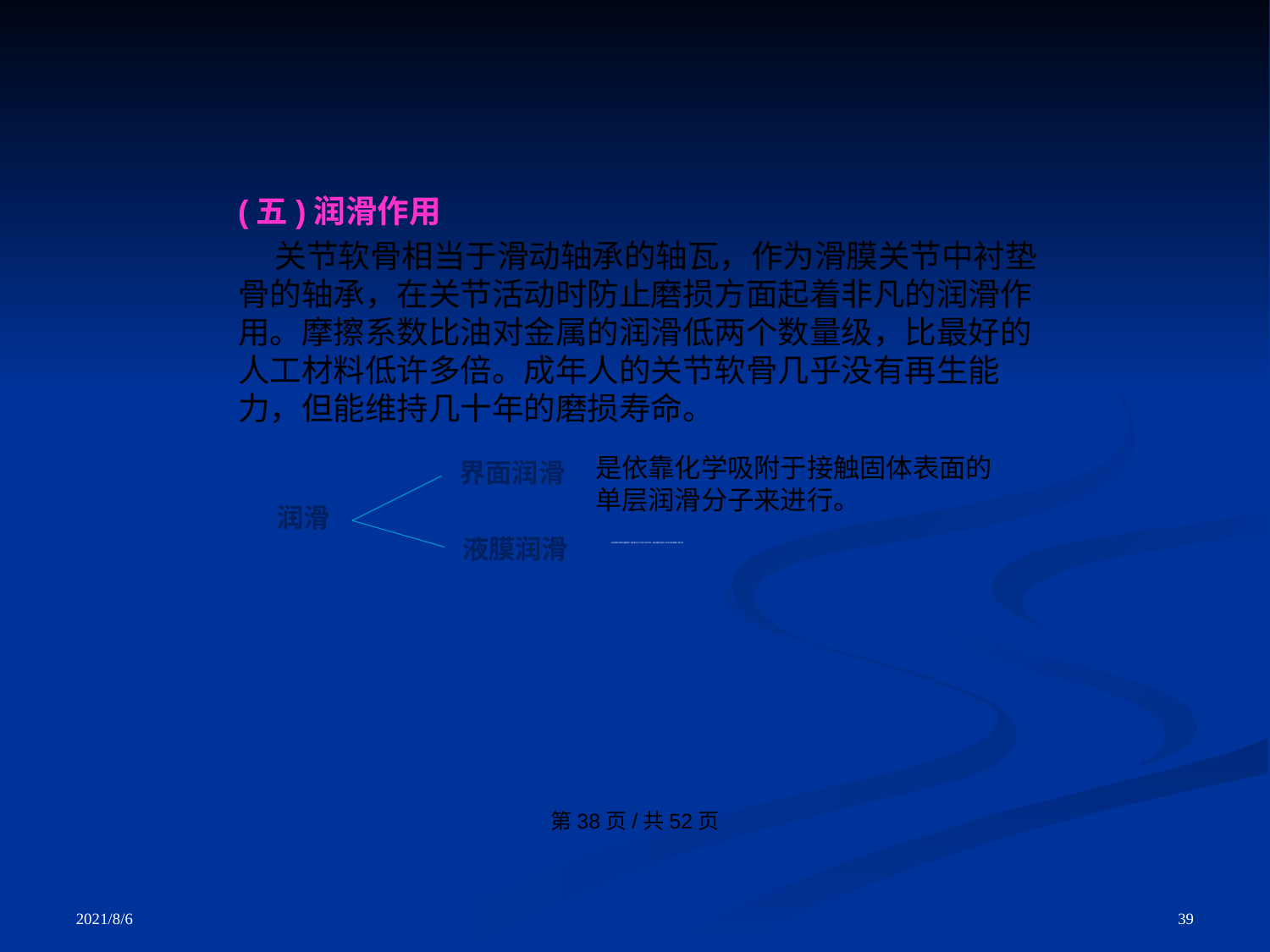

第38页/共52页
(五)润滑作用
关节软骨相当于滑动轴承的轴瓦，作为滑膜关节中衬垫骨的轴承，在关节活动时防止磨损方面起着非凡的润滑作用。摩擦系数比油对金属的润滑低两个数量级，比最好的人工材料低许多倍。成年人的关节软骨几乎没有再生能力，但能维持几十年的磨损寿命。
是依靠化学吸附于接触固体表面的单层润滑分子来进行。
界面润滑
润滑
液膜润滑
一层较厚的润滑剂膜使两个承载面之间产生较大的间隙，这层液膜内的压力可支持承载面上的负荷。
39
2021/8/6